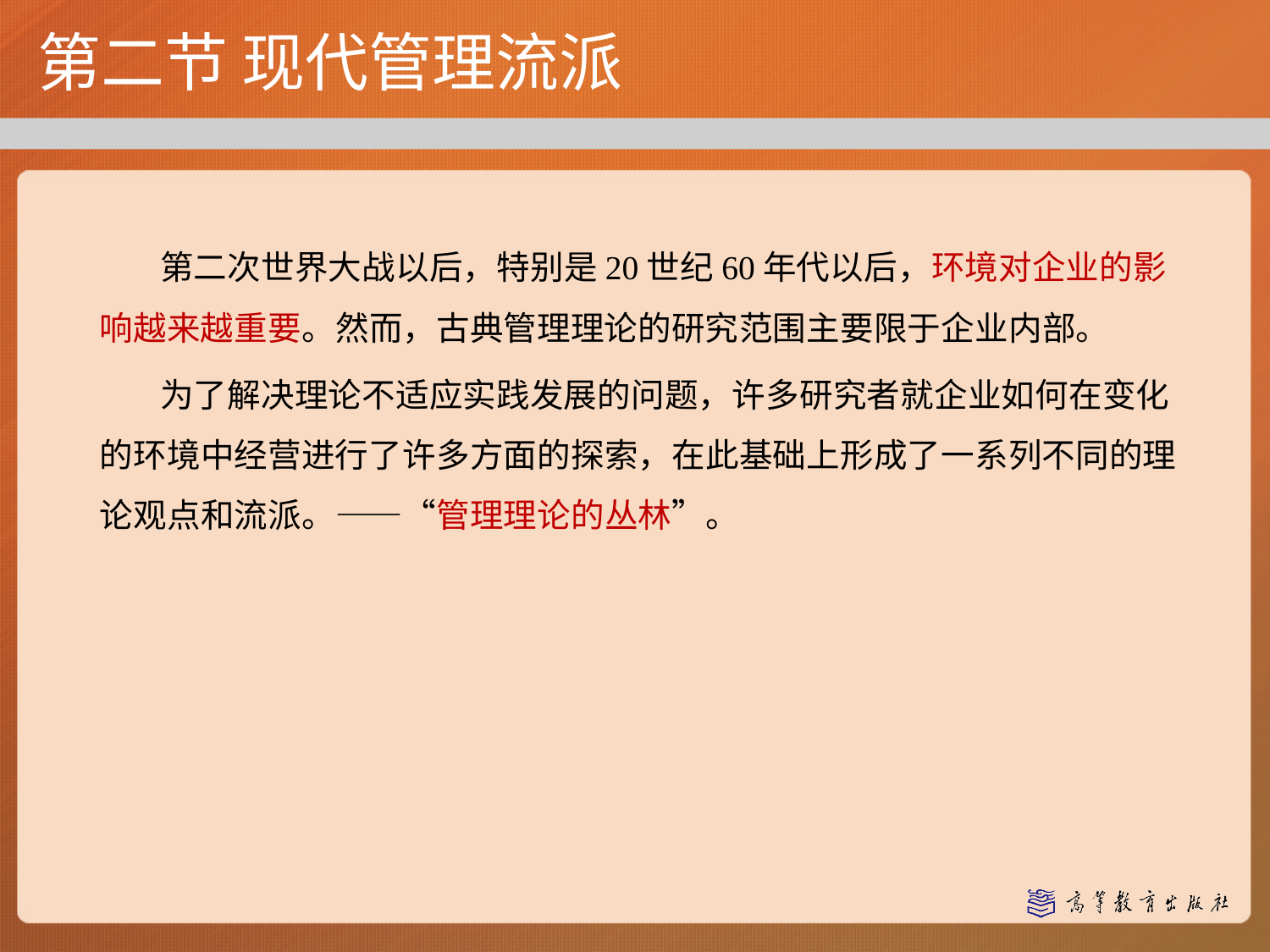

#
第二节 现代管理流派
第二次世界大战以后，特别是20世纪60年代以后，环境对企业的影响越来越重要。然而，古典管理理论的研究范围主要限于企业内部。
为了解决理论不适应实践发展的问题，许多研究者就企业如何在变化的环境中经营进行了许多方面的探索，在此基础上形成了一系列不同的理论观点和流派。——“管理理论的丛林”。